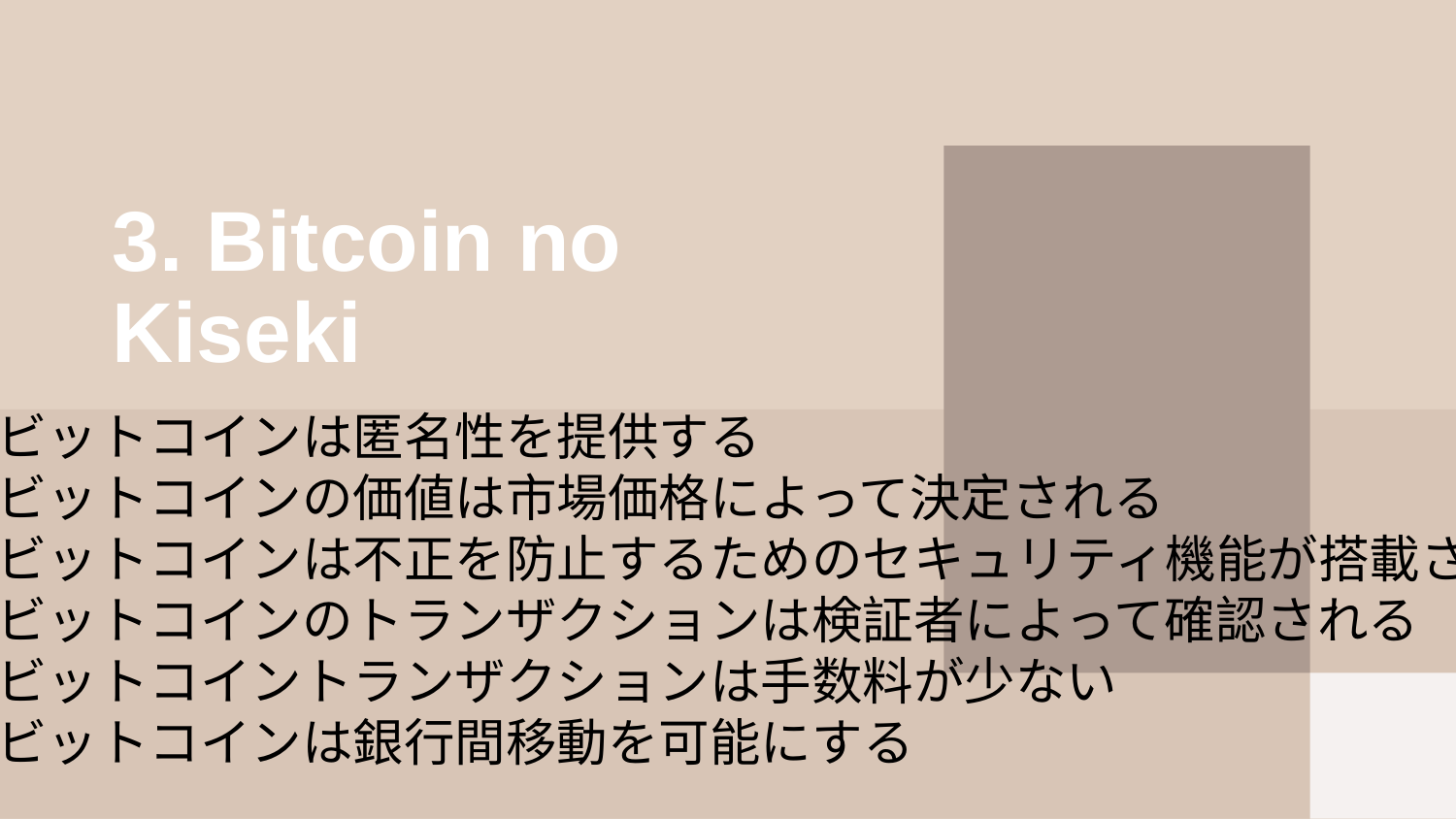

# 3. Bitcoin no Kiseki

1. ビットコインは匿名性を提供する
2. ビットコインの価値は市場価格によって決定される
3. ビットコインは不正を防止するためのセキュリティ機能が搭載されている
4. ビットコインのトランザクションは検証者によって確認される
5. ビットコイントランザクションは手数料が少ない
6. ビットコインは銀行間移動を可能にする